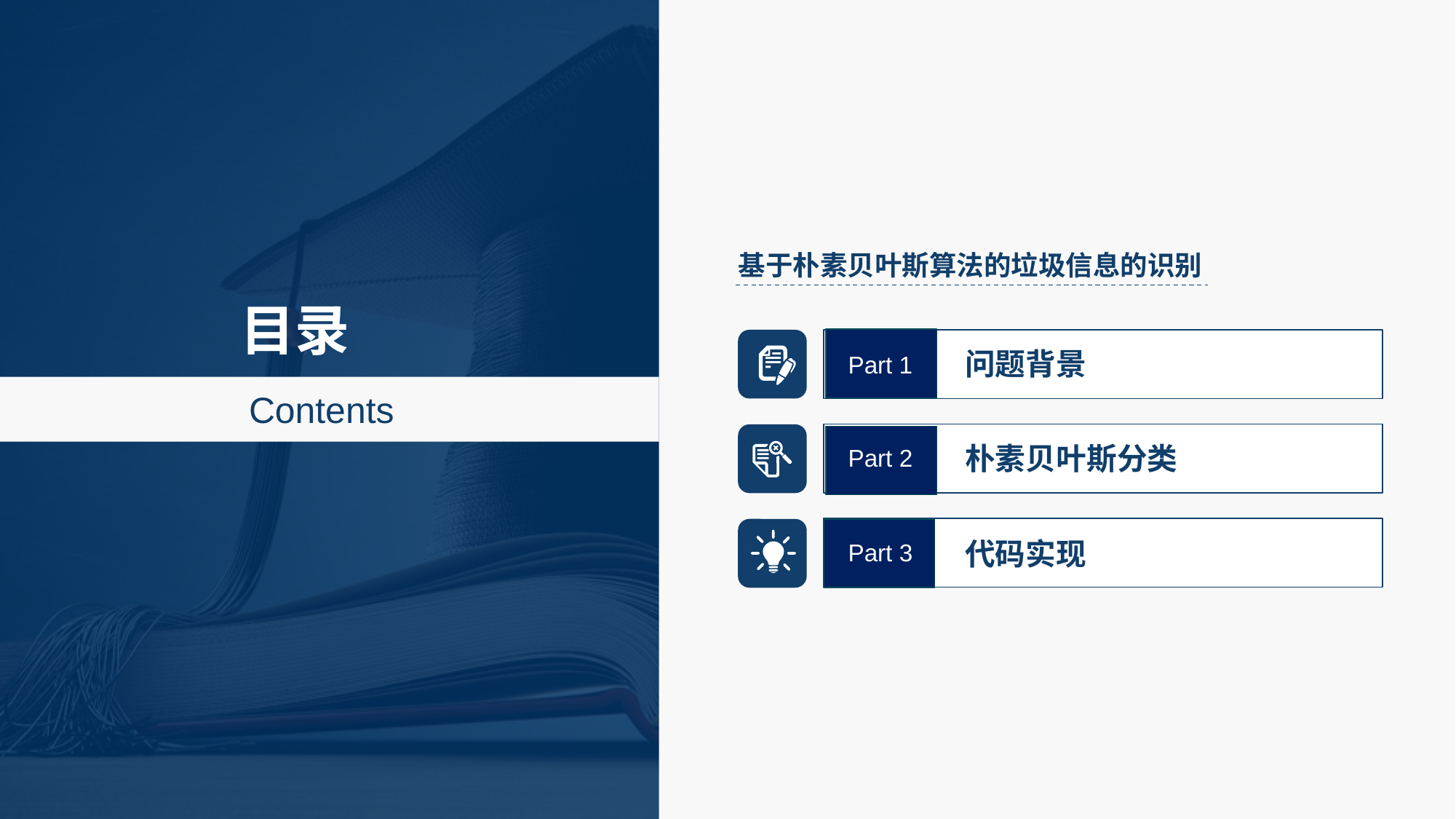

基于朴素贝叶斯算法的垃圾信息的识别
目录

问题背景
Part 1

Contents

朴素贝叶斯分类
Part 2

代码实现
Part 3